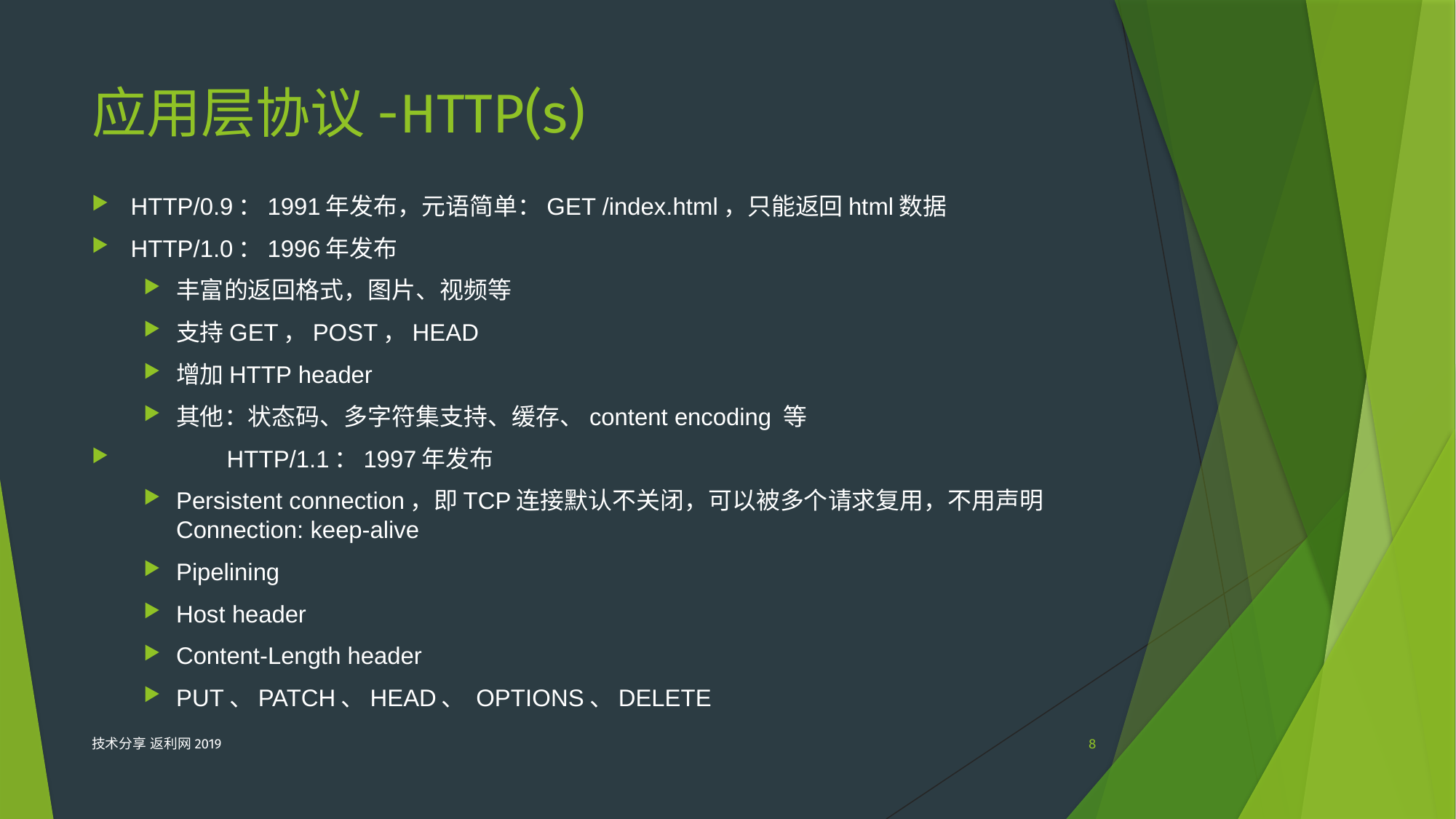

# 应用层协议-HTTP(s)
HTTP/0.9：1991年发布，元语简单：GET /index.html，只能返回html数据
HTTP/1.0：1996年发布
丰富的返回格式，图片、视频等
支持GET，POST，HEAD
增加HTTP header
其他：状态码、多字符集支持、缓存、content encoding 等
	HTTP/1.1：1997年发布
Persistent connection，即TCP连接默认不关闭，可以被多个请求复用，不用声明Connection: keep-alive
Pipelining
Host header
Content-Length header
PUT、PATCH、HEAD、 OPTIONS、DELETE
技术分享 返利网2019
8